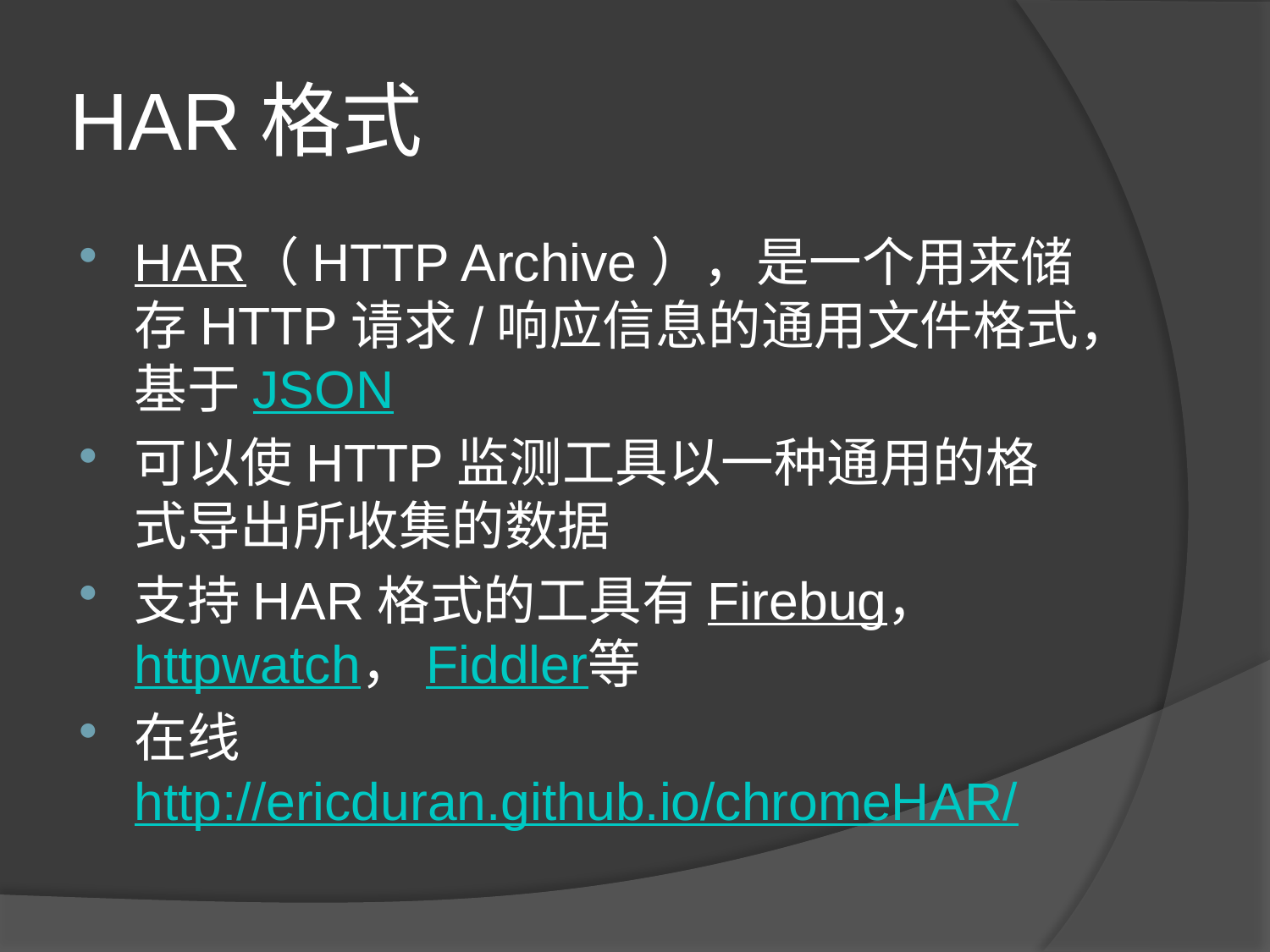

# HAR格式
HAR（HTTP Archive），是一个用来储存HTTP请求/响应信息的通用文件格式，基于JSON
可以使HTTP监测工具以一种通用的格式导出所收集的数据
支持HAR格式的工具有Firebug，httpwatch，Fiddler等
在线http://ericduran.github.io/chromeHAR/